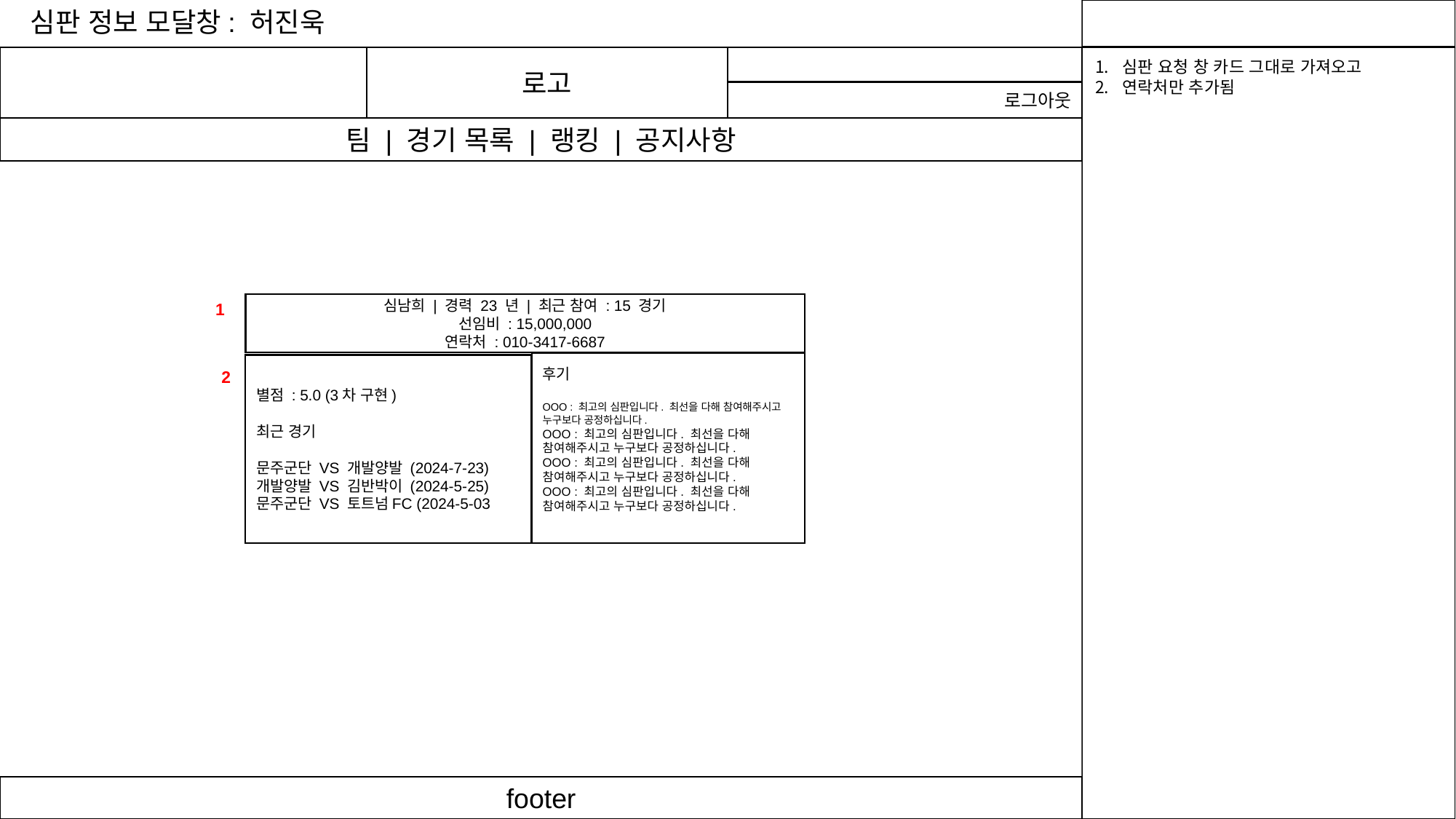

심판 정보 모달창: 허진욱

로고
심판 요청 창 카드 그대로 가져오고
연락처만 추가됨
로그아웃
팀 | 경기 목록 | 랭킹 | 공지사항
1
심남희 | 경력 23 년 | 최근 참여 : 15 경기
선임비 : 15,000,000
연락처 : 010-3417-6687
후기

OOO : 최고의 심판입니다. 최선을 다해 참여해주시고 누구보다 공정하십니다.
OOO : 최고의 심판입니다. 최선을 다해 참여해주시고 누구보다 공정하십니다.
OOO : 최고의 심판입니다. 최선을 다해 참여해주시고 누구보다 공정하십니다.
OOO : 최고의 심판입니다. 최선을 다해 참여해주시고 누구보다 공정하십니다.

별점 : 5.0 (3차 구현)

최근 경기

문주군단 VS 개발양발 (2024-7-23)
개발양발 VS 김반박이 (2024-5-25)
문주군단 VS 토트넘FC (2024-5-03
2
footer